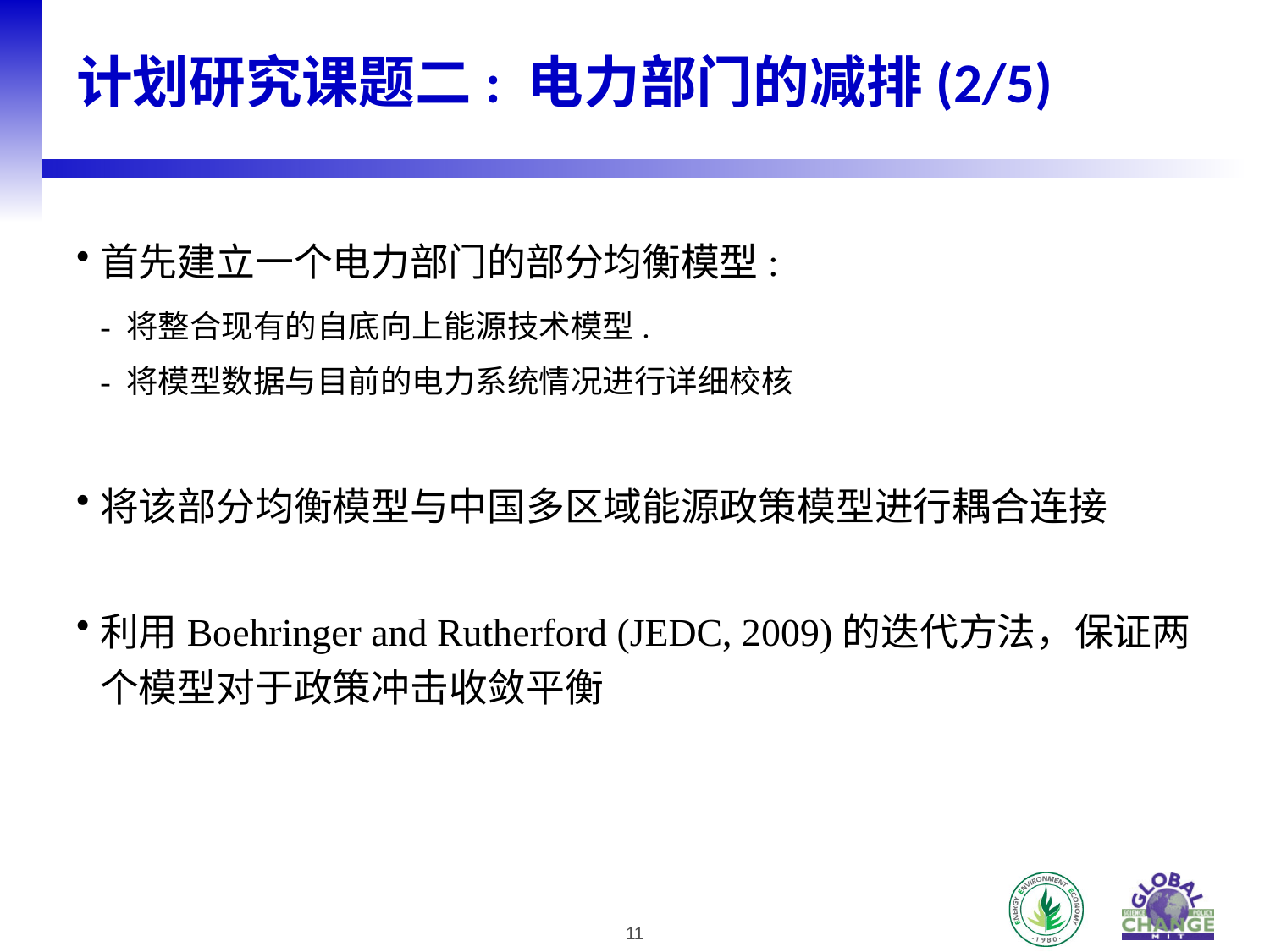

计划研究课题二: 电力部门的减排(2/5)
首先建立一个电力部门的部分均衡模型:
	- 将整合现有的自底向上能源技术模型.
	- 将模型数据与目前的电力系统情况进行详细校核

将该部分均衡模型与中国多区域能源政策模型进行耦合连接

利用Boehringer and Rutherford (JEDC, 2009)的迭代方法，保证两个模型对于政策冲击收敛平衡